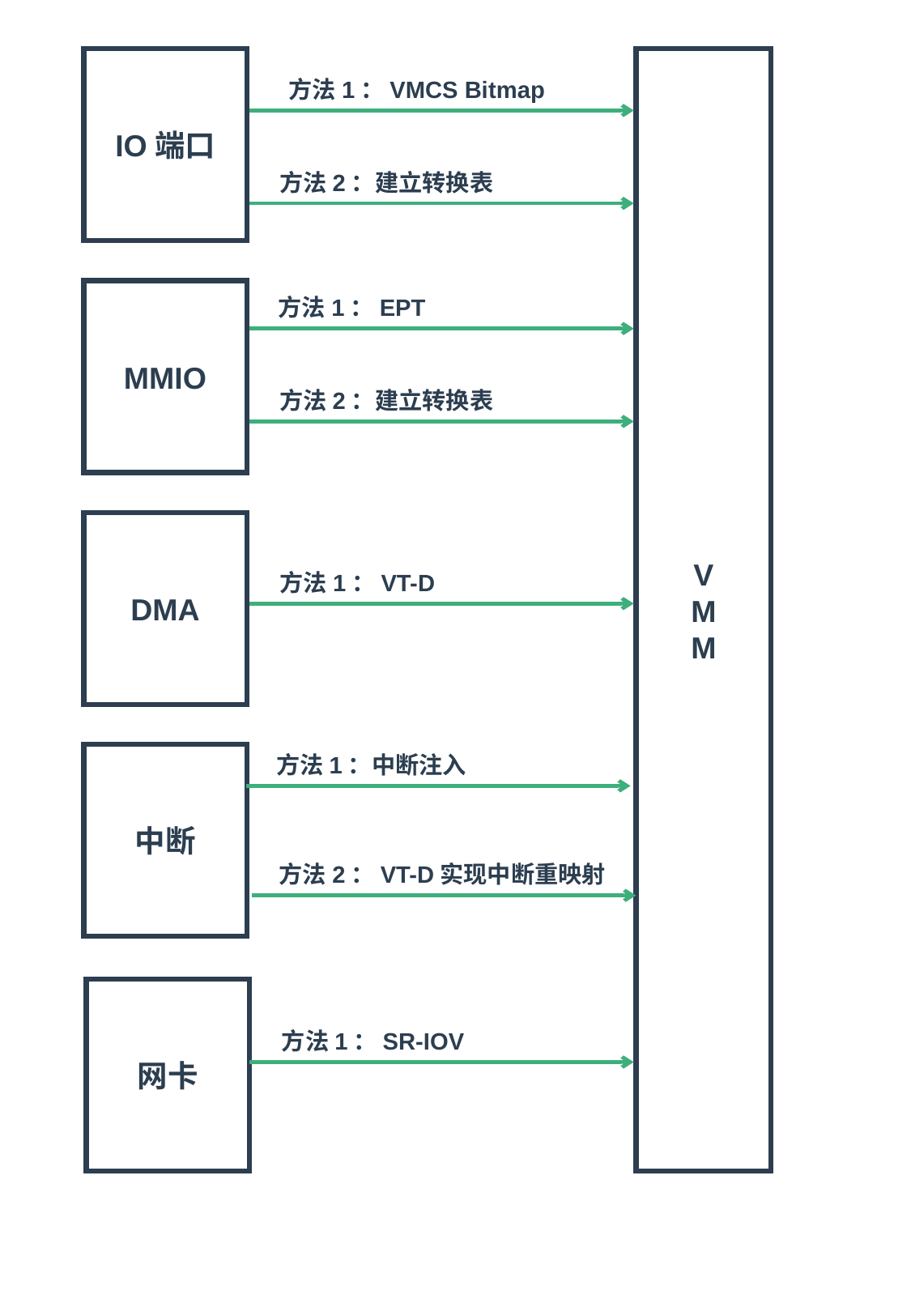

IO端口
V
M
M
方法1：VMCS Bitmap
方法2：建立转换表
MMIO
方法1：EPT
方法2：建立转换表
DMA
方法1：VT-D
中断
方法1：中断注入
方法2：VT-D实现中断重映射
网卡
方法1：SR-IOV